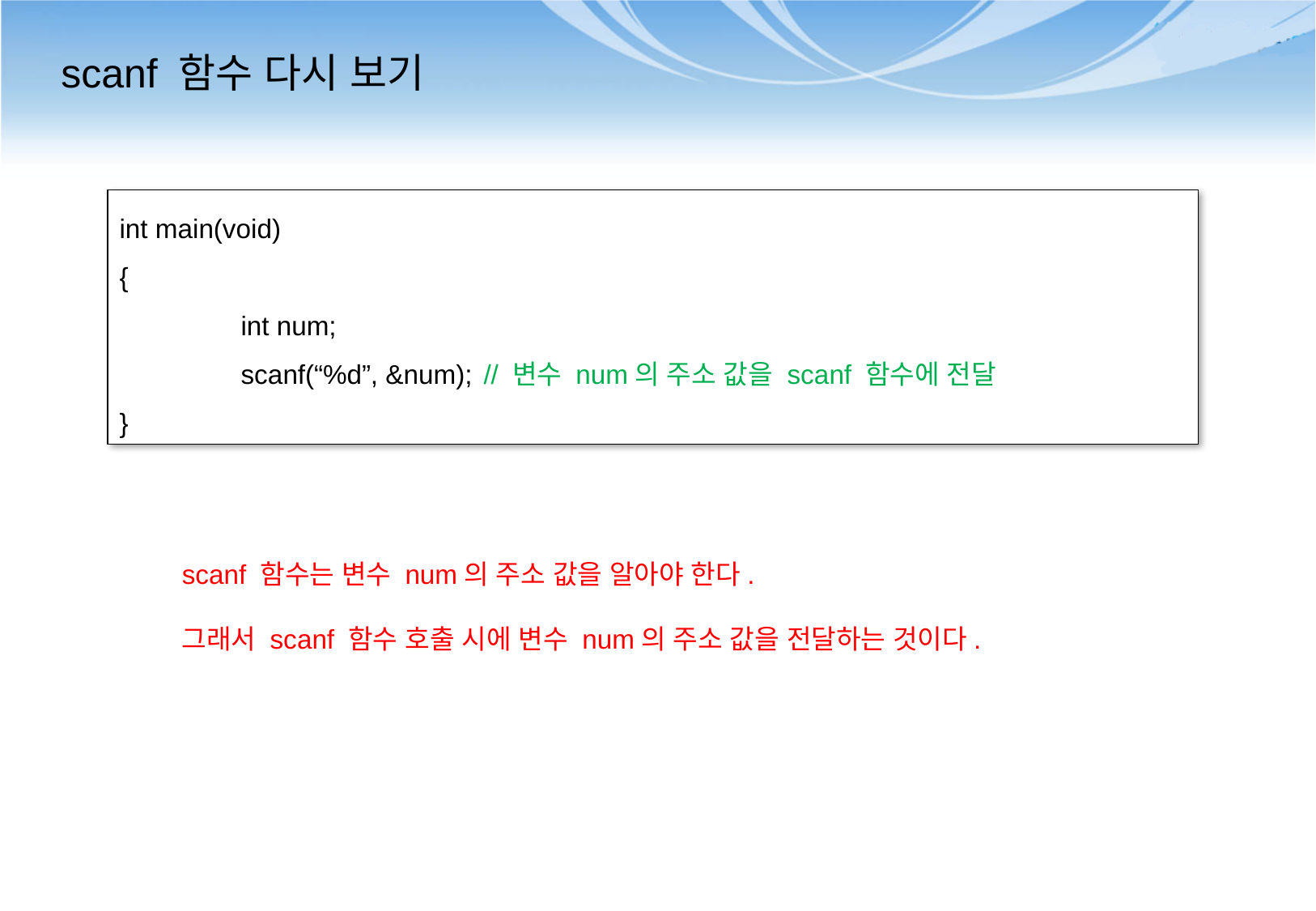

# scanf 함수 다시 보기
int main(void)
{
	int num;
	scanf(“%d”, &num);	// 변수 num의 주소 값을 scanf 함수에 전달
}
scanf 함수는 변수 num의 주소 값을 알아야 한다.

그래서 scanf 함수 호출 시에 변수 num의 주소 값을 전달하는 것이다.